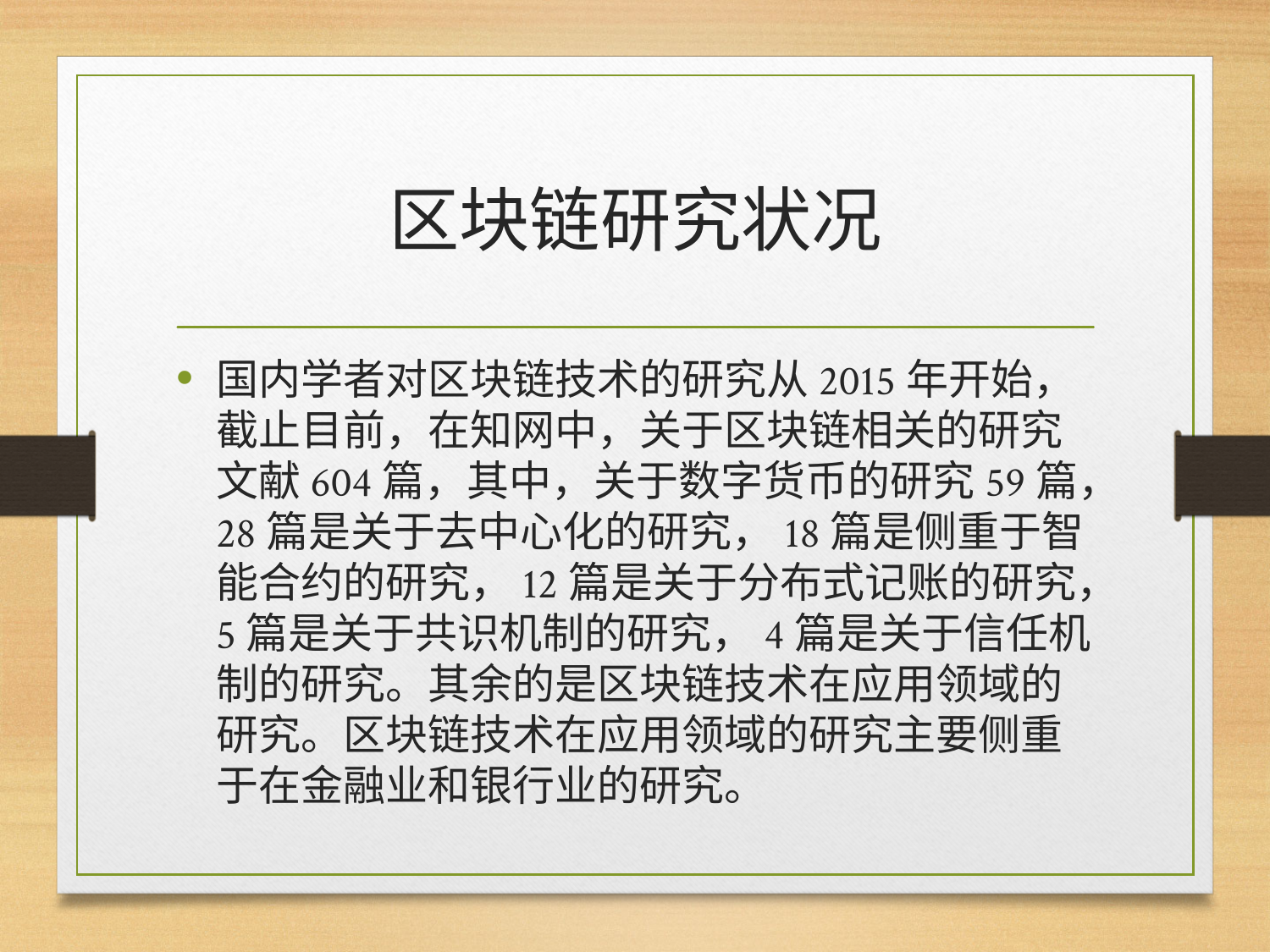

# 区块链研究状况
国内学者对区块链技术的研究从2015年开始，截止目前，在知网中，关于区块链相关的研究文献604篇，其中，关于数字货币的研究59篇，28篇是关于去中心化的研究，18篇是侧重于智能合约的研究，12篇是关于分布式记账的研究，5篇是关于共识机制的研究，4篇是关于信任机制的研究。其余的是区块链技术在应用领域的研究。区块链技术在应用领域的研究主要侧重于在金融业和银行业的研究。